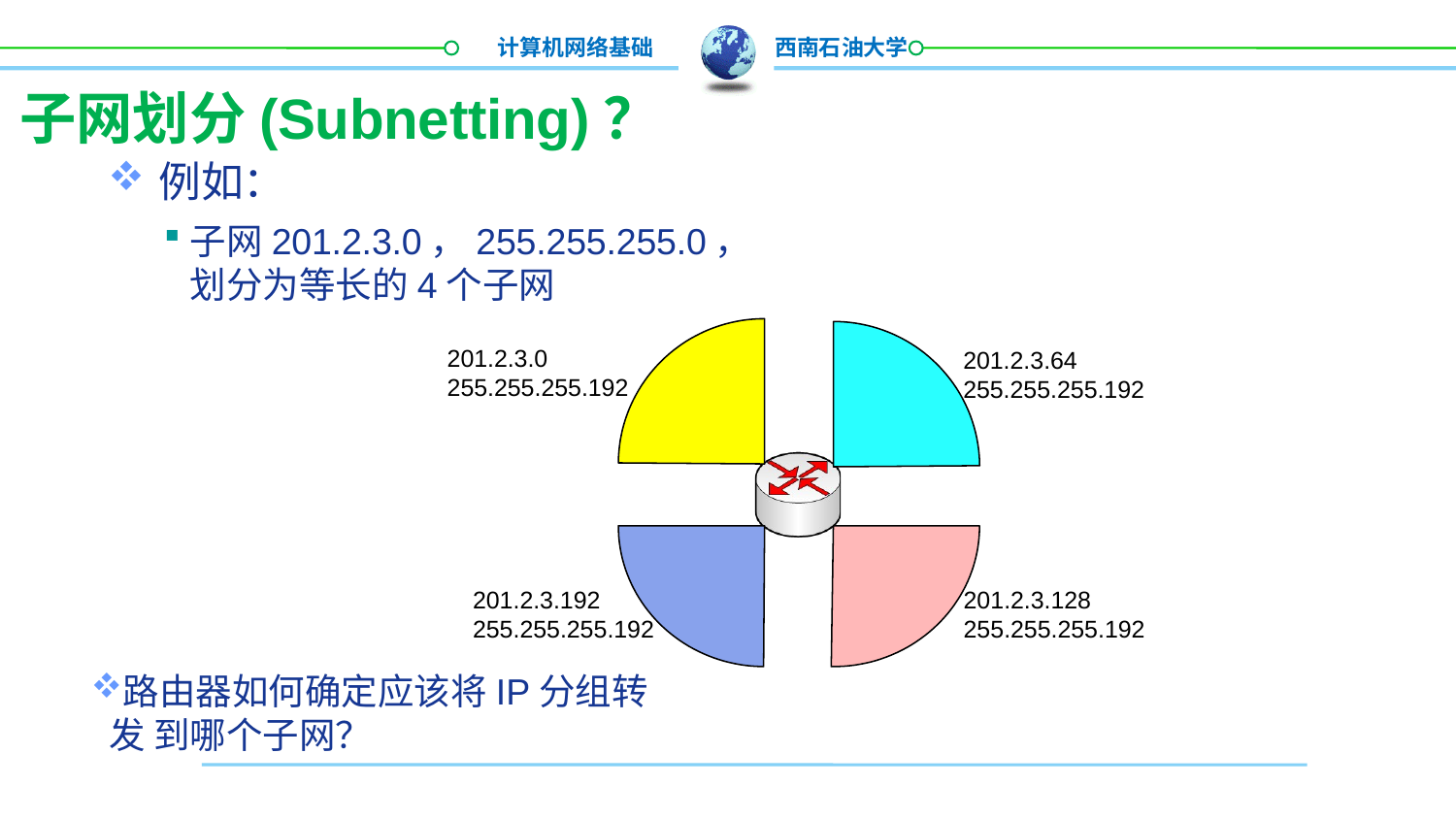

子网划分(Subnetting)？
例如：
子网201.2.3.0，255.255.255.0，
划分为等长的4个子网

201.2.3.0
255.255.255.192
201.2.3.64
255.255.255.192

201.2.3.192
255.255.255.192
201.2.3.128
255.255.255.192
路由器如何确定应该将IP分组转发 到哪个子网？
59